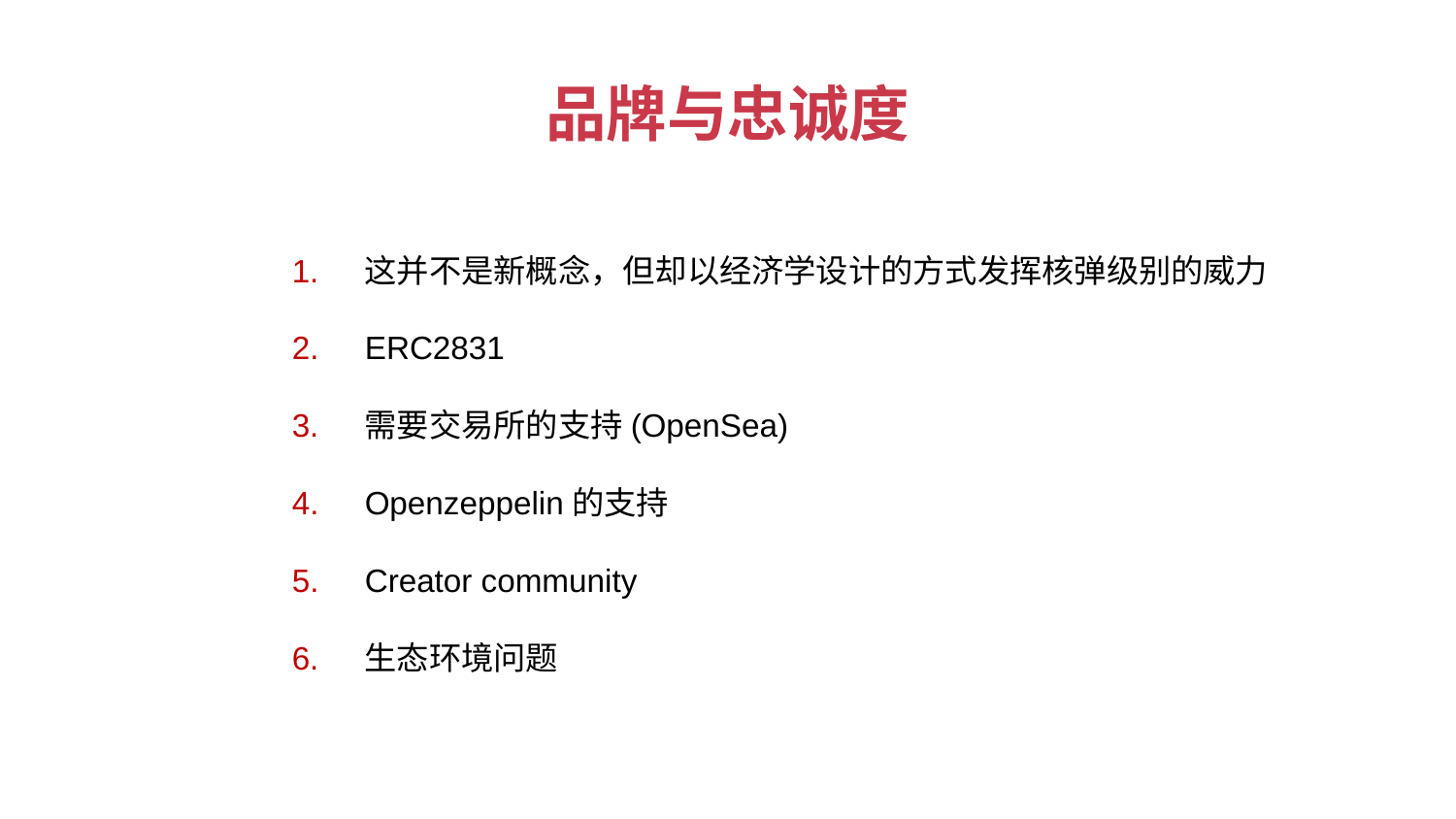

品牌与忠诚度
这并不是新概念，但却以经济学设计的方式发挥核弹级别的威力
ERC2831
需要交易所的支持(OpenSea)
Openzeppelin的支持
Creator community
生态环境问题